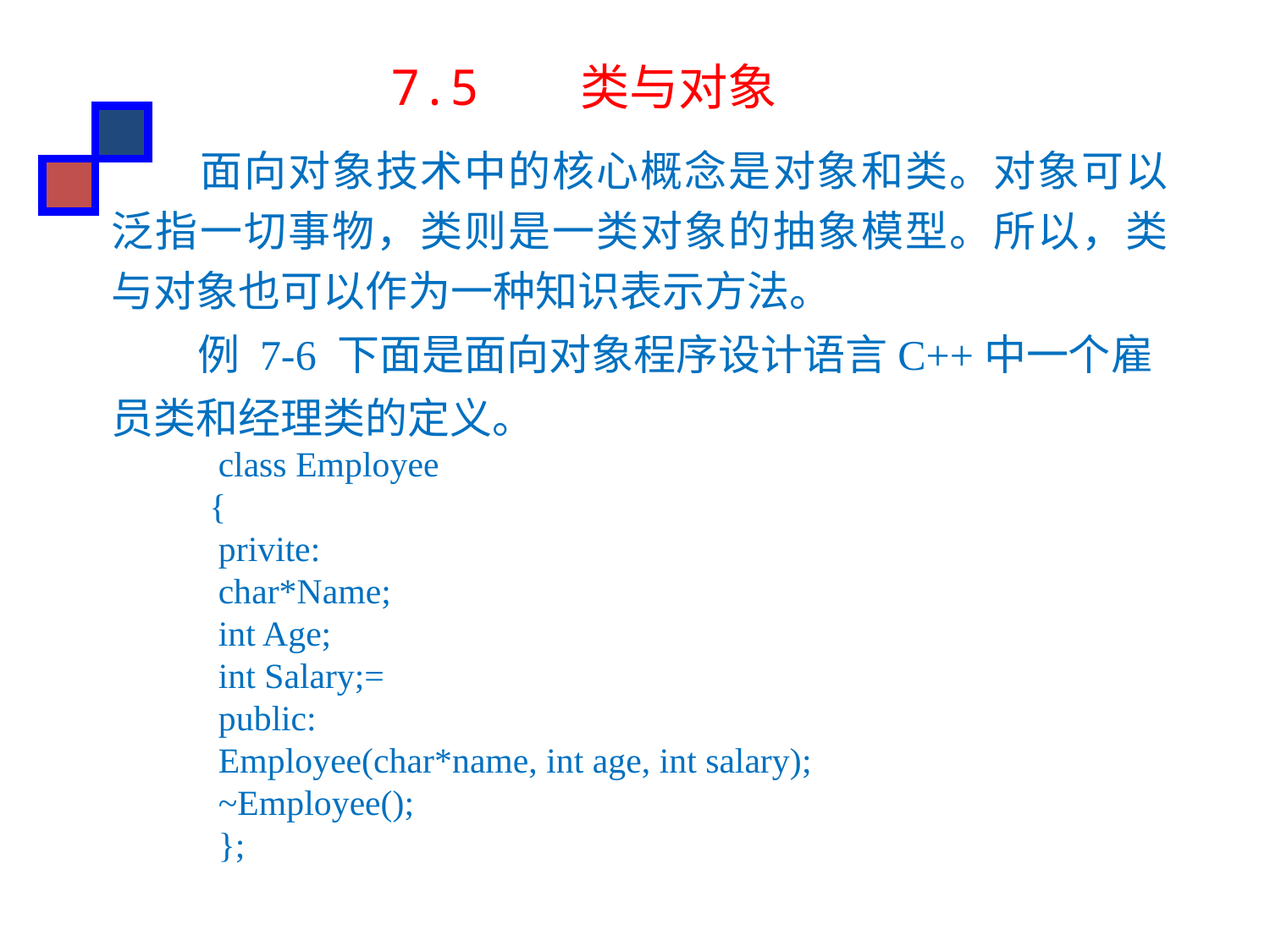

7.5   类与对象
　　面向对象技术中的核心概念是对象和类。对象可以泛指一切事物，类则是一类对象的抽象模型。所以，类与对象也可以作为一种知识表示方法。
        例 7-6 下面是面向对象程序设计语言C++中一个雇员类和经理类的定义。
            class Employee
           {
            privite:
            char*Name;
            int Age;
            int Salary;=
            public:
            Employee(char*name, int age, int salary);
            ~Employee();
            };